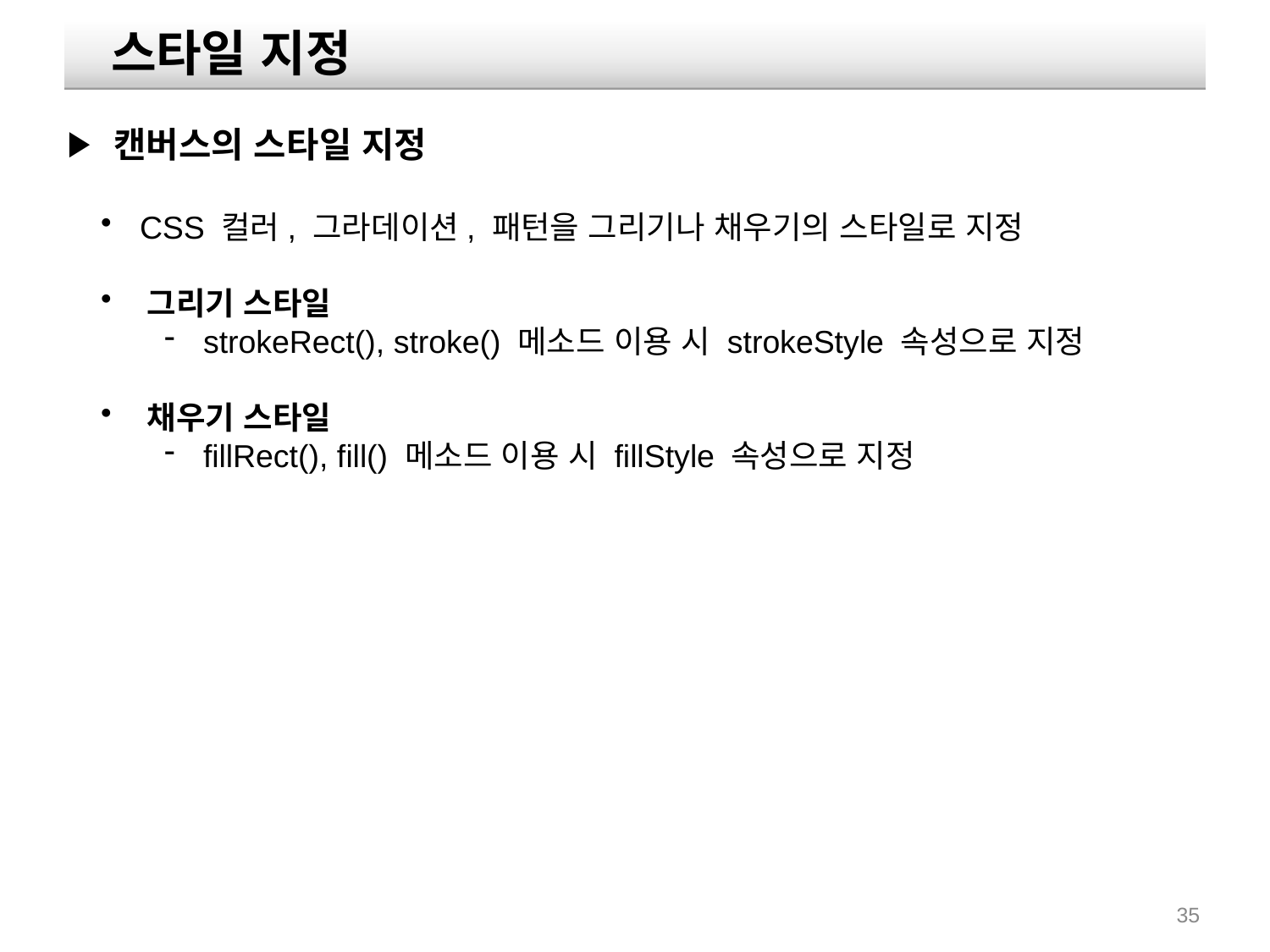

스타일 지정
 캔버스의 스타일 지정

 CSS 컬러, 그라데이션, 패턴을 그리기나 채우기의 스타일로 지정

 그리기 스타일
 strokeRect(), stroke() 메소드 이용 시 strokeStyle 속성으로 지정

 채우기 스타일
 fillRect(), fill() 메소드 이용 시 fillStyle 속성으로 지정
35